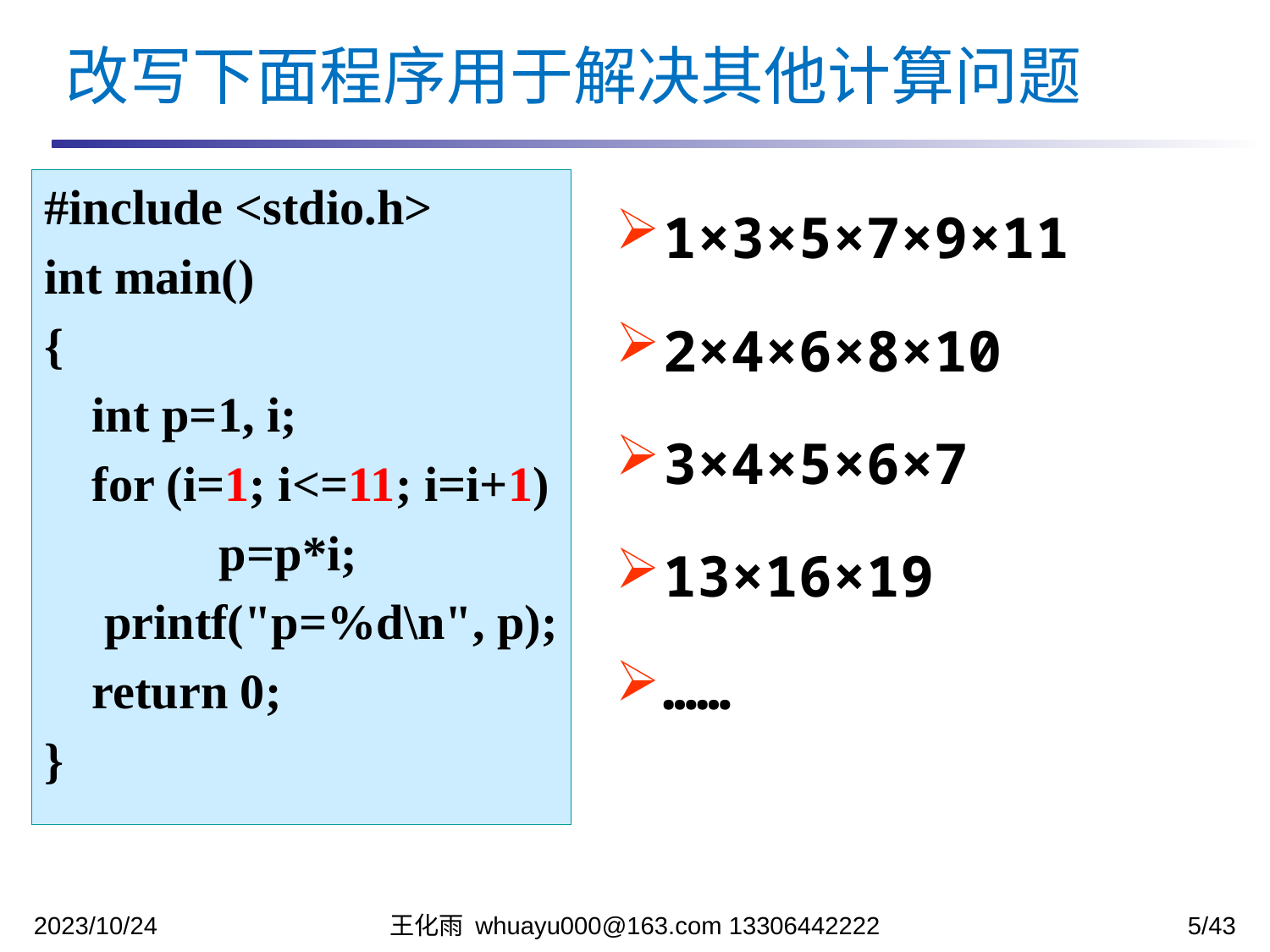

改写下面程序用于解决其他计算问题
1×3×5×7×9×11
2×4×6×8×10
3×4×5×6×7
13×16×19
……
#include <stdio.h>
int main()
{
	int p=1, i;
	for (i=1; i<=11; i=i+1)
		p=p*i;
	 printf("p=%d\n", p);
	return 0;
}
2023/10/24
王化雨 whuayu000@163.com 13306442222
5/43